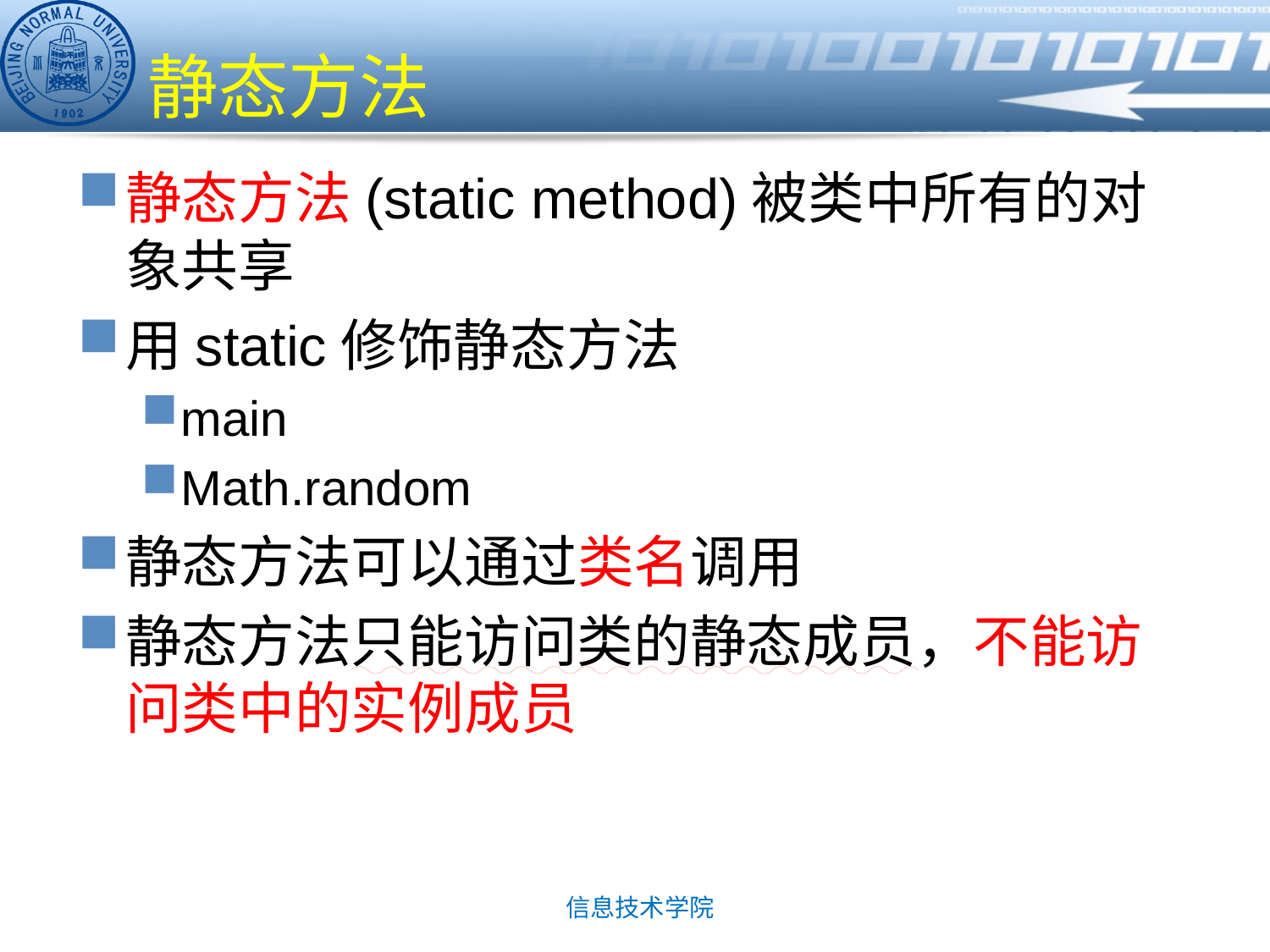

# 静态方法
静态方法(static method)被类中所有的对象共享
用static修饰静态方法
main
Math.random
静态方法可以通过类名调用
静态方法只能访问类的静态成员，不能访问类中的实例成员
20